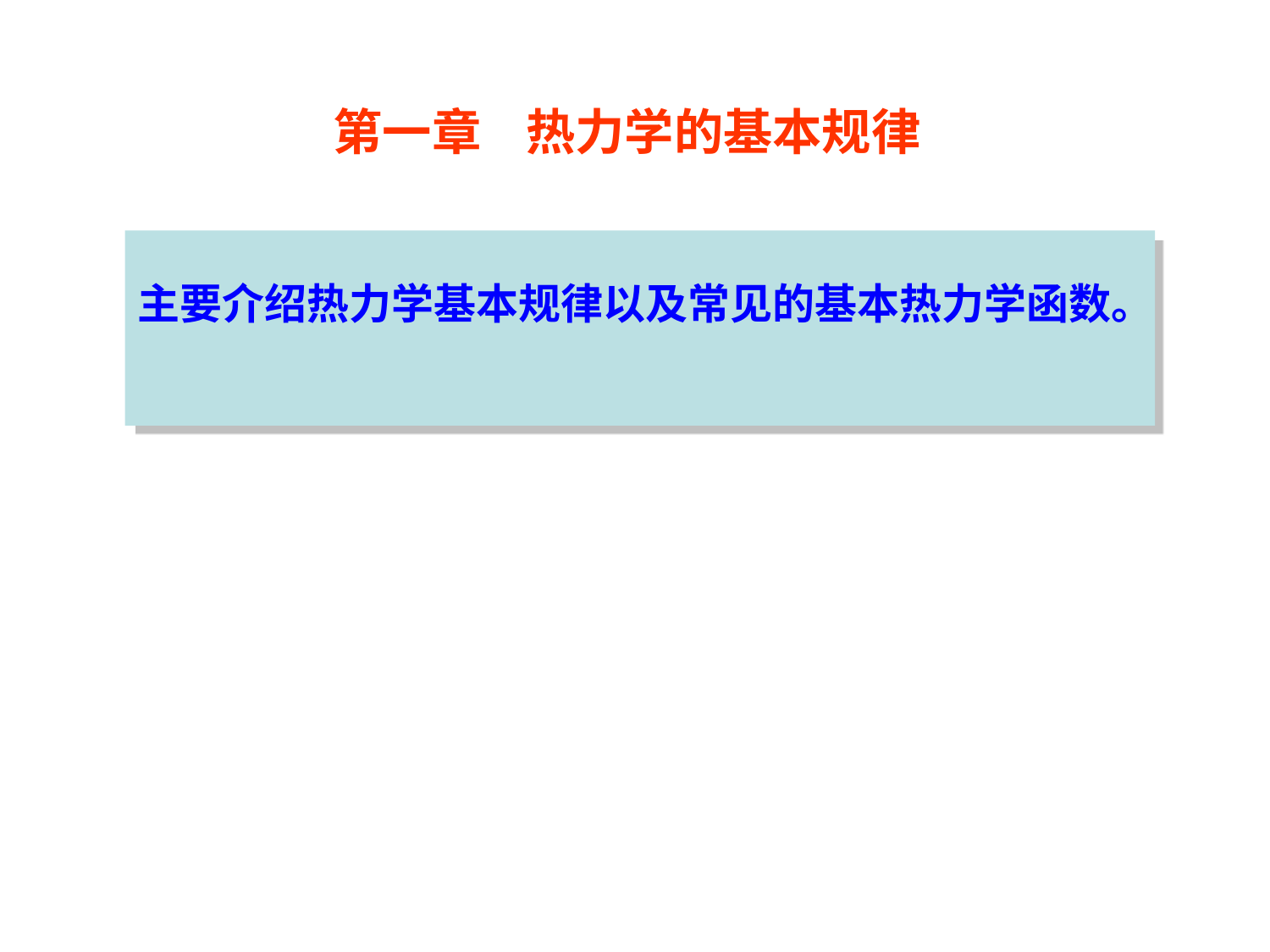

第一章    热力学的基本规律
主要介绍热力学基本规律以及常见的基本热力学函数。